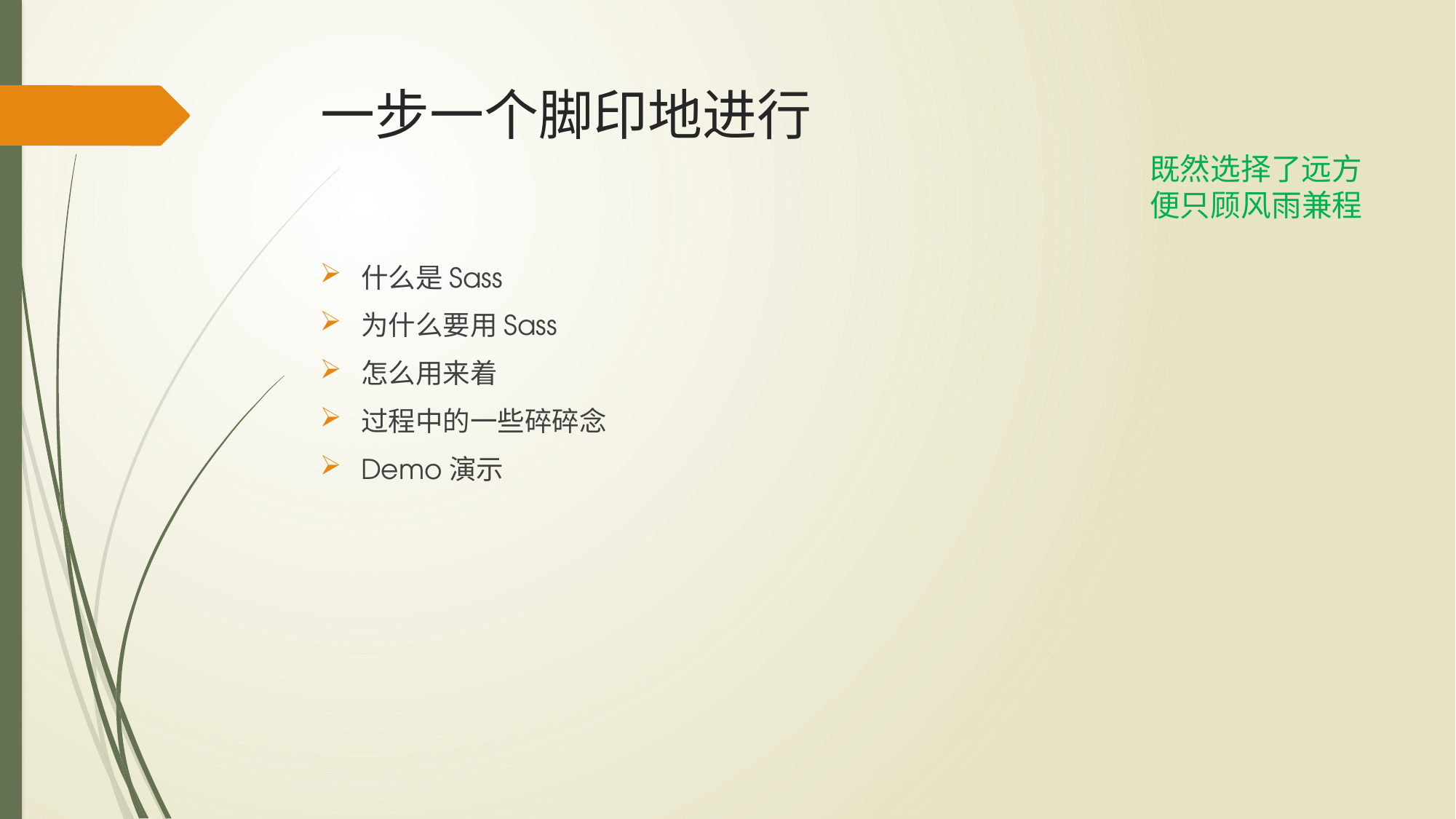

# 一步一个脚印地进行
既然选择了远方
　　便只顾风雨兼程
什么是Sass
为什么要用Sass
怎么用来着
过程中的一些碎碎念
Demo演示